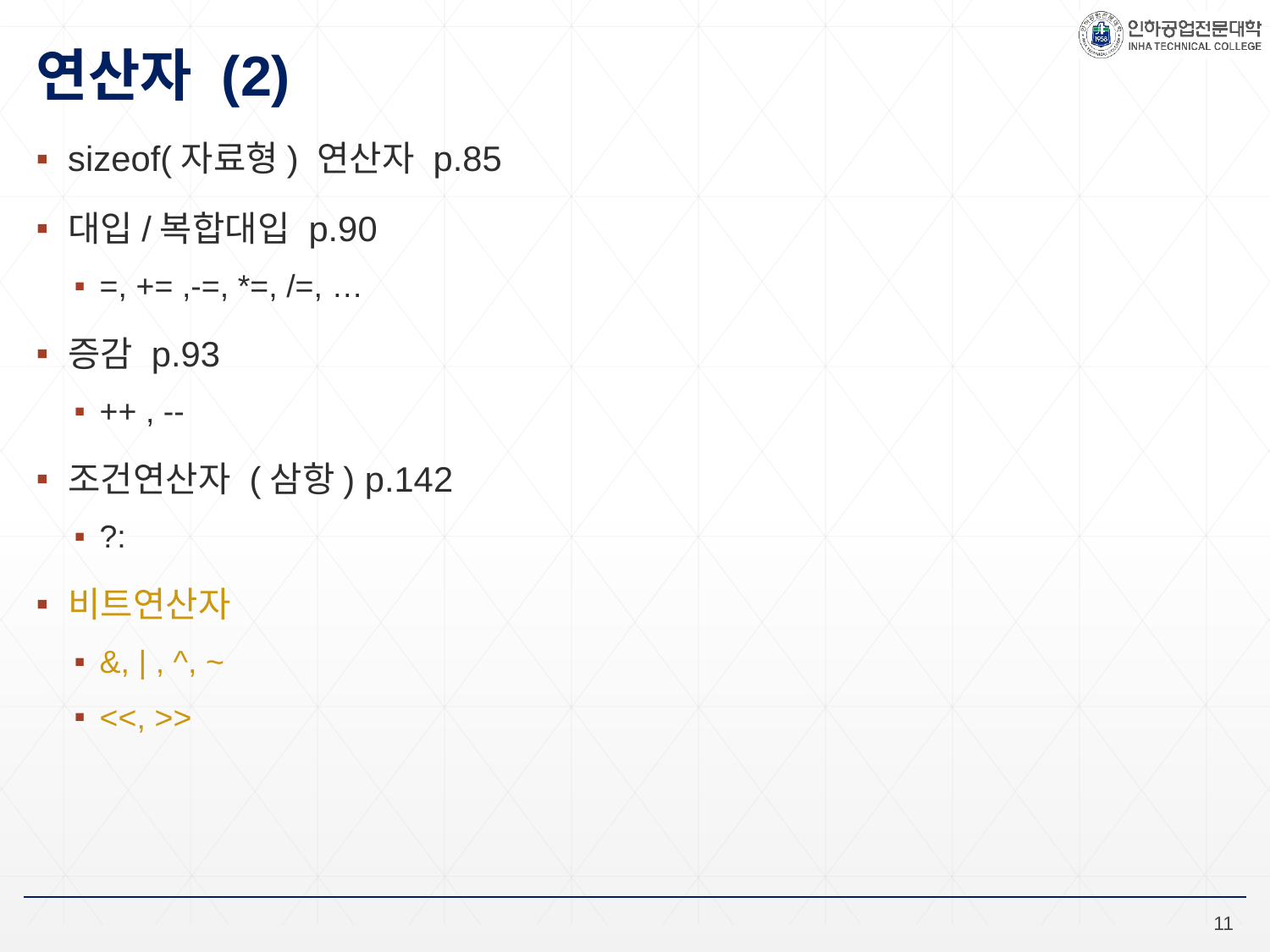

# 연산자 (2)
sizeof(자료형) 연산자 p.85
대입/복합대입 p.90
=, += ,-=, *=, /=, …
증감 p.93
++ , --
조건연산자 (삼항) p.142
?:
비트연산자
&, | , ^, ~
<<, >>

11